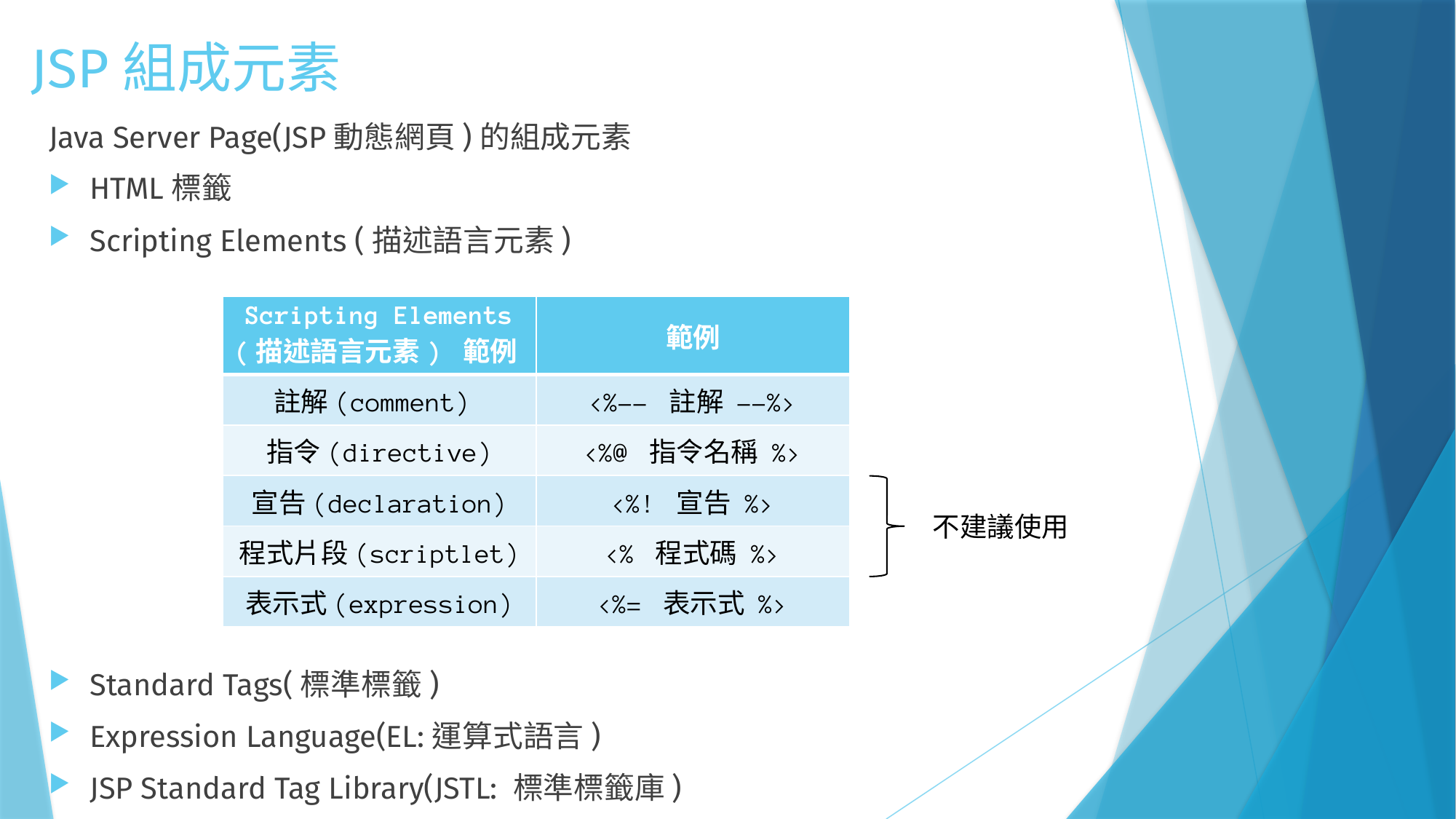

# JSP組成元素
Java Server Page(JSP動態網頁)的組成元素
HTML標籤
Scripting Elements (描述語言元素)

Standard Tags(標準標籤)
Expression Language(EL:運算式語言)
JSP Standard Tag Library(JSTL: 標準標籤庫)

| Scripting Elements (描述語言元素) 範例 | 範例 |
| --- | --- |
| 註解(comment) | <%-- 註解 --%> |
| 指令(directive) | <%@ 指令名稱 %> |
| 宣告(declaration) | <%! 宣告 %> |
| 程式片段(scriptlet) | <% 程式碼 %> |
| 表示式(expression) | <%= 表示式 %> |

不建議使用